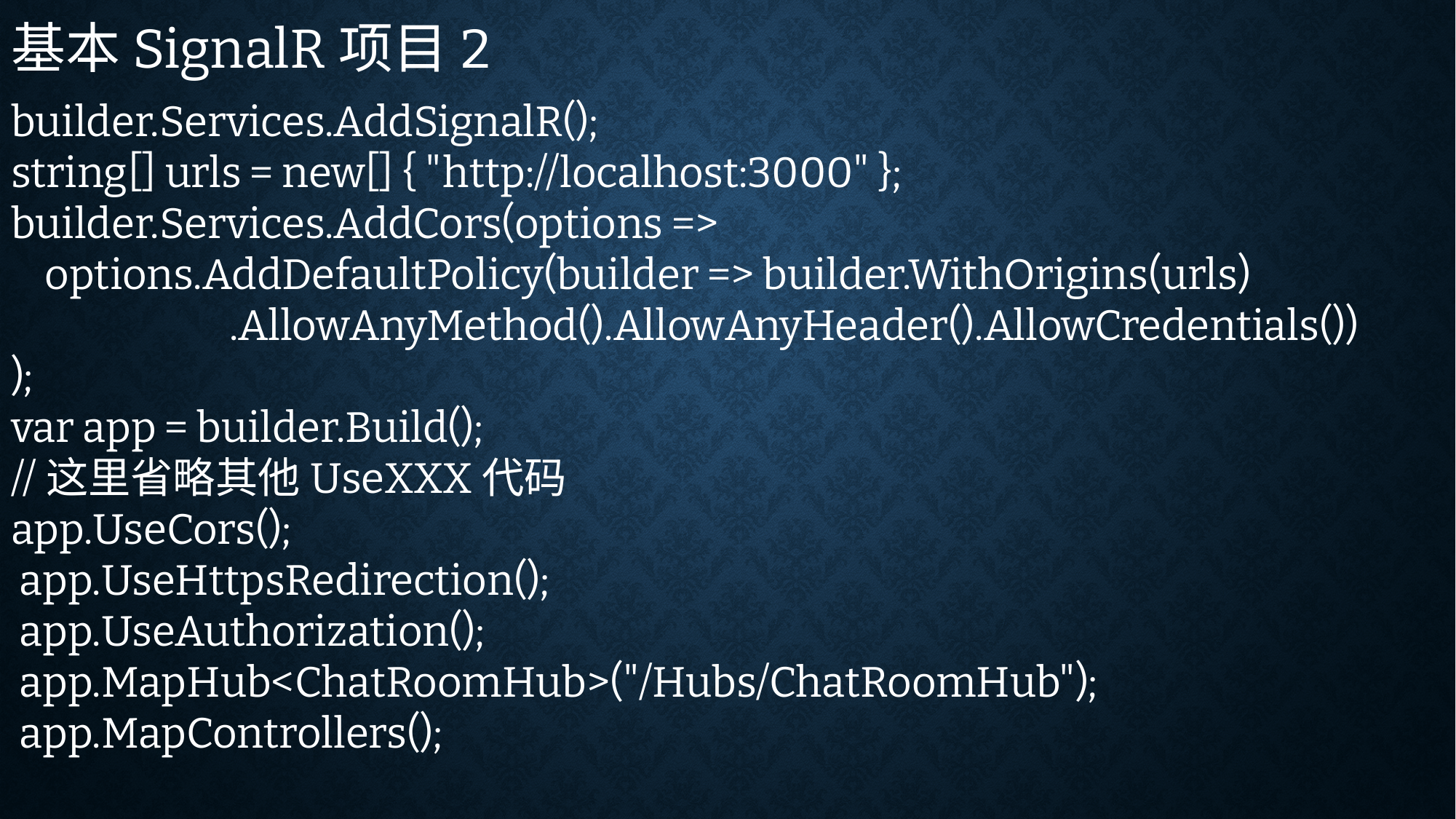

基本SignalR项目2
builder.Services.AddSignalR();
string[] urls = new[] { "http://localhost:3000" };
builder.Services.AddCors(options =>
    options.AddDefaultPolicy(builder => builder.WithOrigins(urls)
		.AllowAnyMethod().AllowAnyHeader().AllowCredentials())
);
var app = builder.Build();
//这里省略其他UseXXX代码
app.UseCors();
 app.UseHttpsRedirection();
 app.UseAuthorization();
 app.MapHub<ChatRoomHub>("/Hubs/ChatRoomHub");
 app.MapControllers();